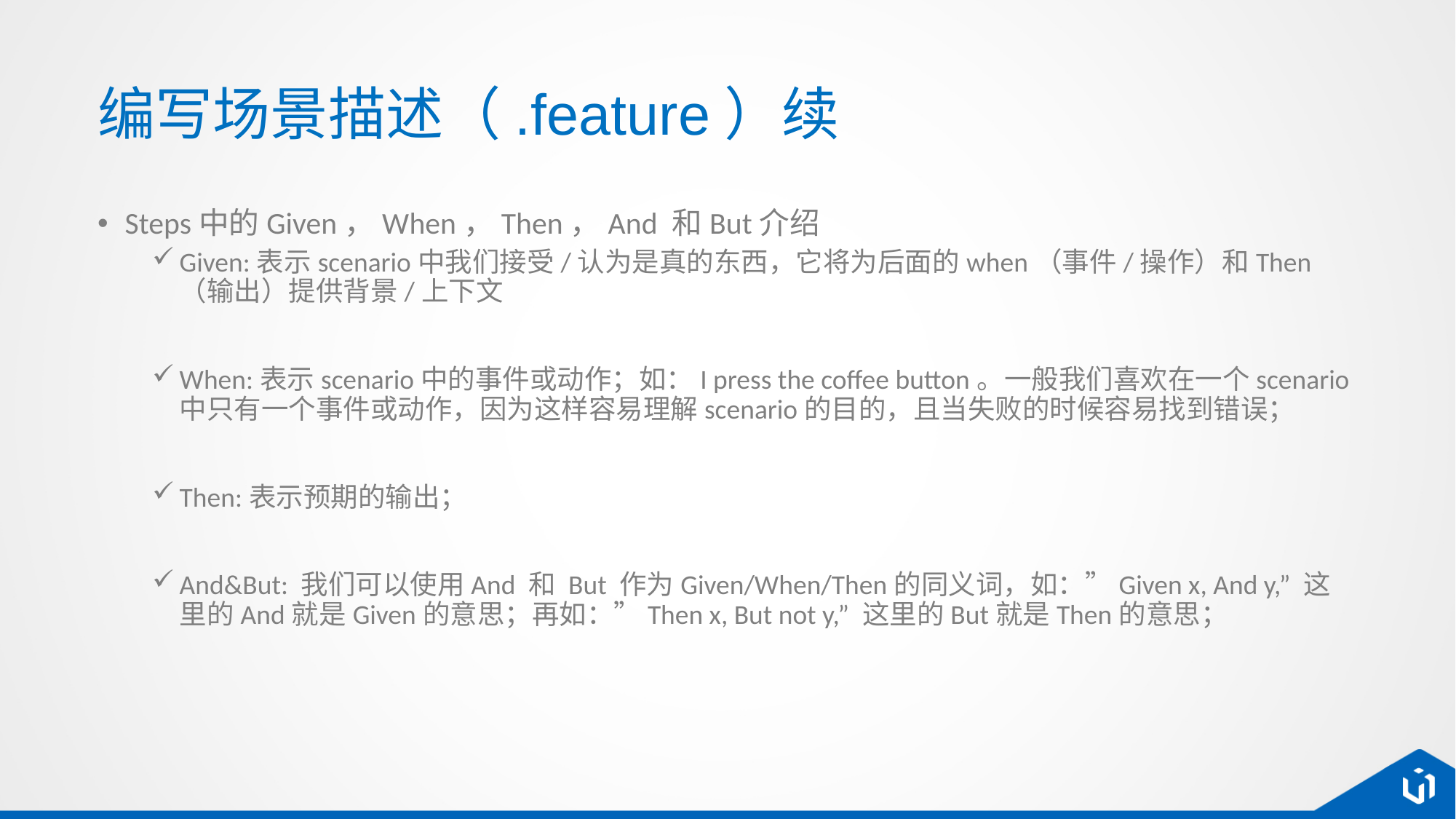

# 编写场景描述（.feature）续
Steps中的Given，When，Then，And 和But介绍
Given:表示scenario中我们接受/认为是真的东西，它将为后面的when（事件/操作）和Then（输出）提供背景/上下文

When:表示scenario中的事件或动作；如：I press the coffee button。一般我们喜欢在一个scenario中只有一个事件或动作，因为这样容易理解scenario的目的，且当失败的时候容易找到错误；

Then:表示预期的输出；

And&But: 我们可以使用And 和 But 作为Given/When/Then的同义词，如：”Given x, And y,” 这里的And就是Given的意思；再如：”Then x, But not y,” 这里的But就是Then的意思；